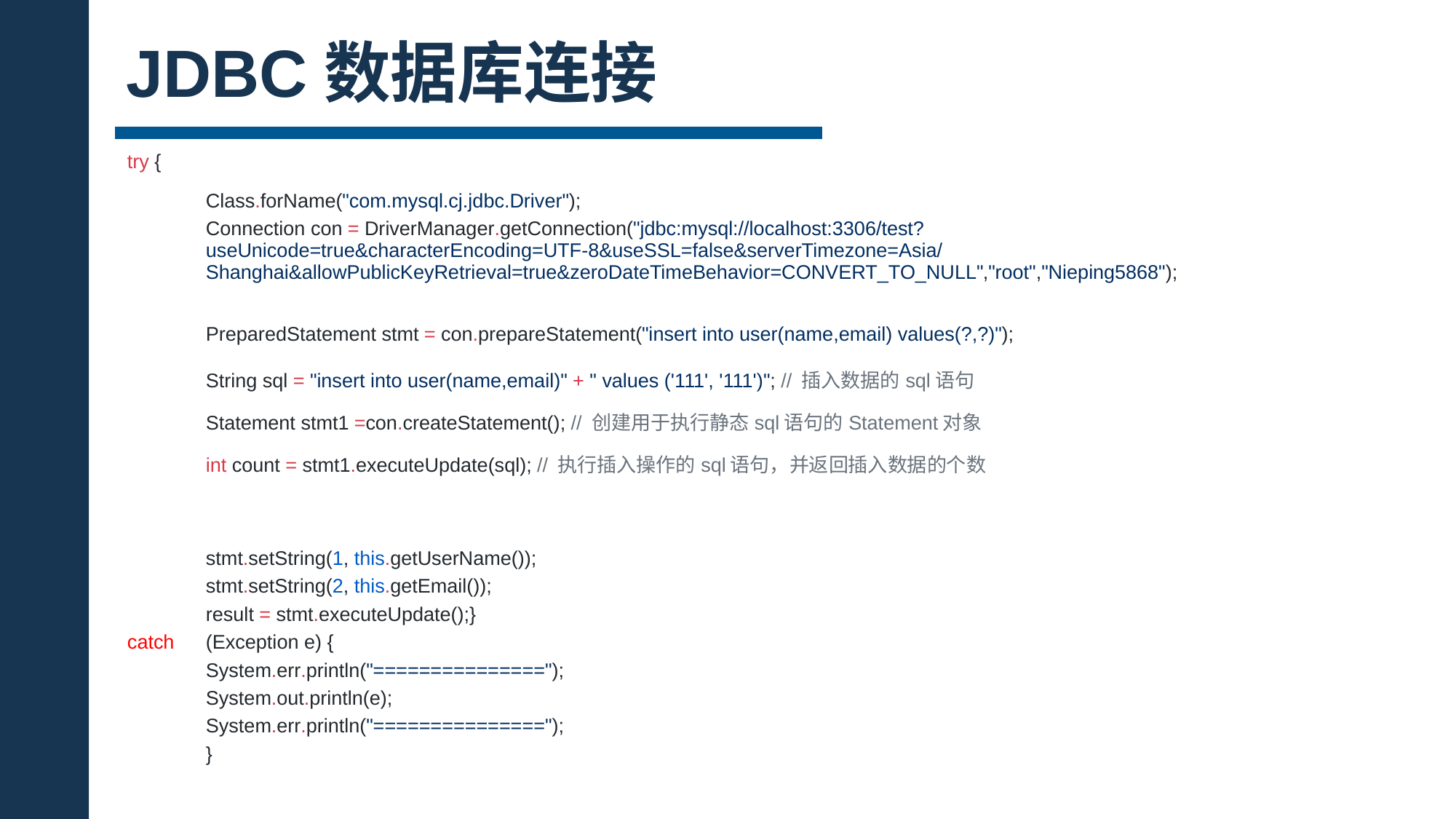

JDBC数据库连接
| try { |  |
| --- | --- |
|  | Class.forName("com.mysql.cj.jdbc.Driver"); |
|  | Connection con = DriverManager.getConnection("jdbc:mysql://localhost:3306/test?useUnicode=true&characterEncoding=UTF-8&useSSL=false&serverTimezone=Asia/Shanghai&allowPublicKeyRetrieval=true&zeroDateTimeBehavior=CONVERT\_TO\_NULL","root","Nieping5868"); |
|  | PreparedStatement stmt = con.prepareStatement("insert into user(name,email) values(?,?)"); |
|  | String sql = "insert into user(name,email)" + " values ('111', '111')"; // 插入数据的sql语句 |
|  | Statement stmt1 =con.createStatement(); // 创建用于执行静态sql语句的Statement对象 |
|  | int count = stmt1.executeUpdate(sql); // 执行插入操作的sql语句，并返回插入数据的个数 |
|  |  |
|  |  |
|  | stmt.setString(1, this.getUserName()); |
|  | stmt.setString(2, this.getEmail()); |
|  | result = stmt.executeUpdate();} |
| catch | (Exception e) { |
|  | System.err.println("==============="); |
|  | System.out.println(e); |
|  | System.err.println("==============="); |
|  | } |